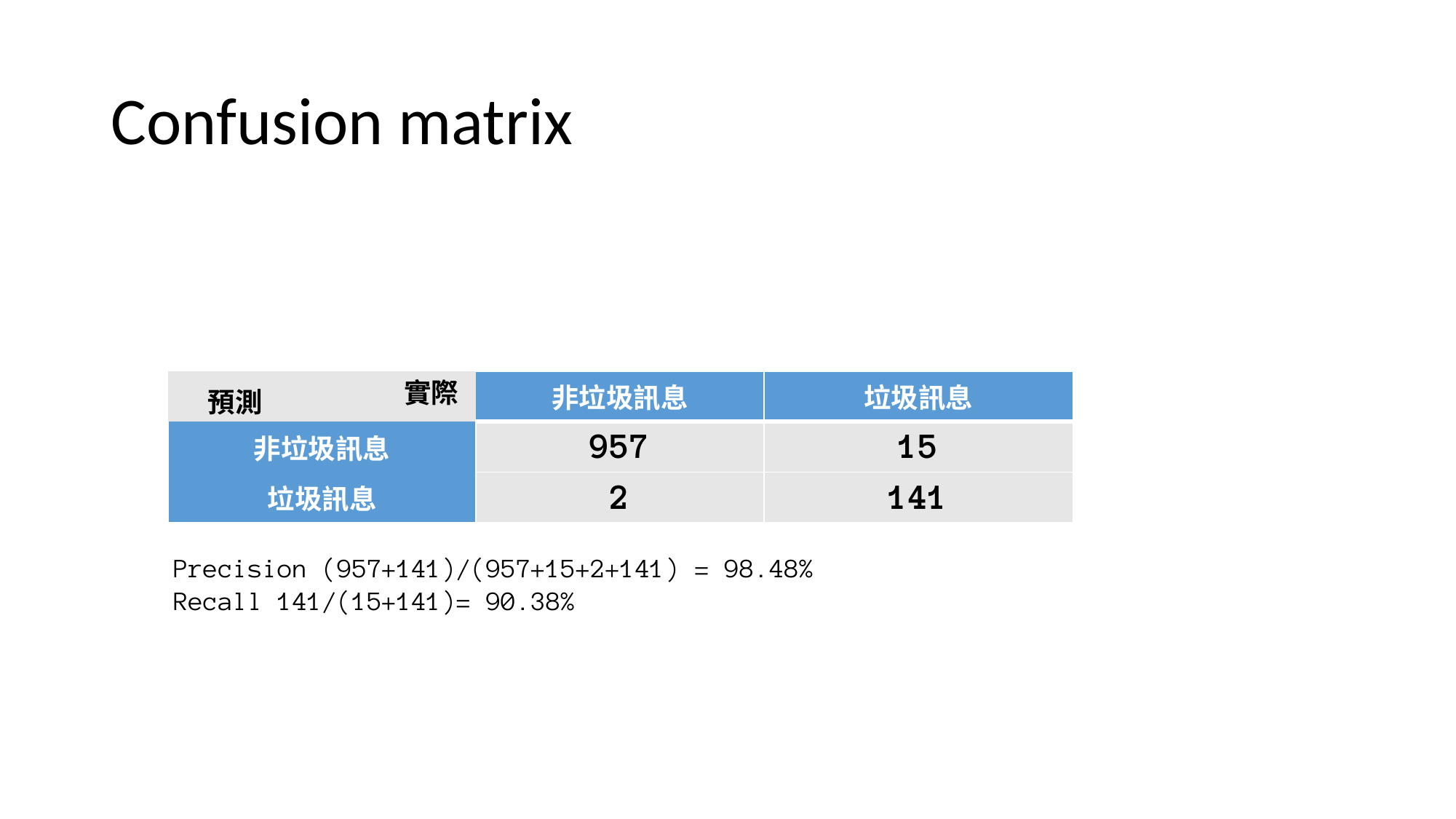

# Confusion matrix
實際
|  | 非垃圾訊息 | 垃圾訊息 |
| --- | --- | --- |
| 非垃圾訊息 | 957 | 15 |
| 垃圾訊息 | 2 | 141 |
預測
Precision (957+141)/(957+15+2+141) = 98.48%
Recall 141/(15+141)= 90.38%